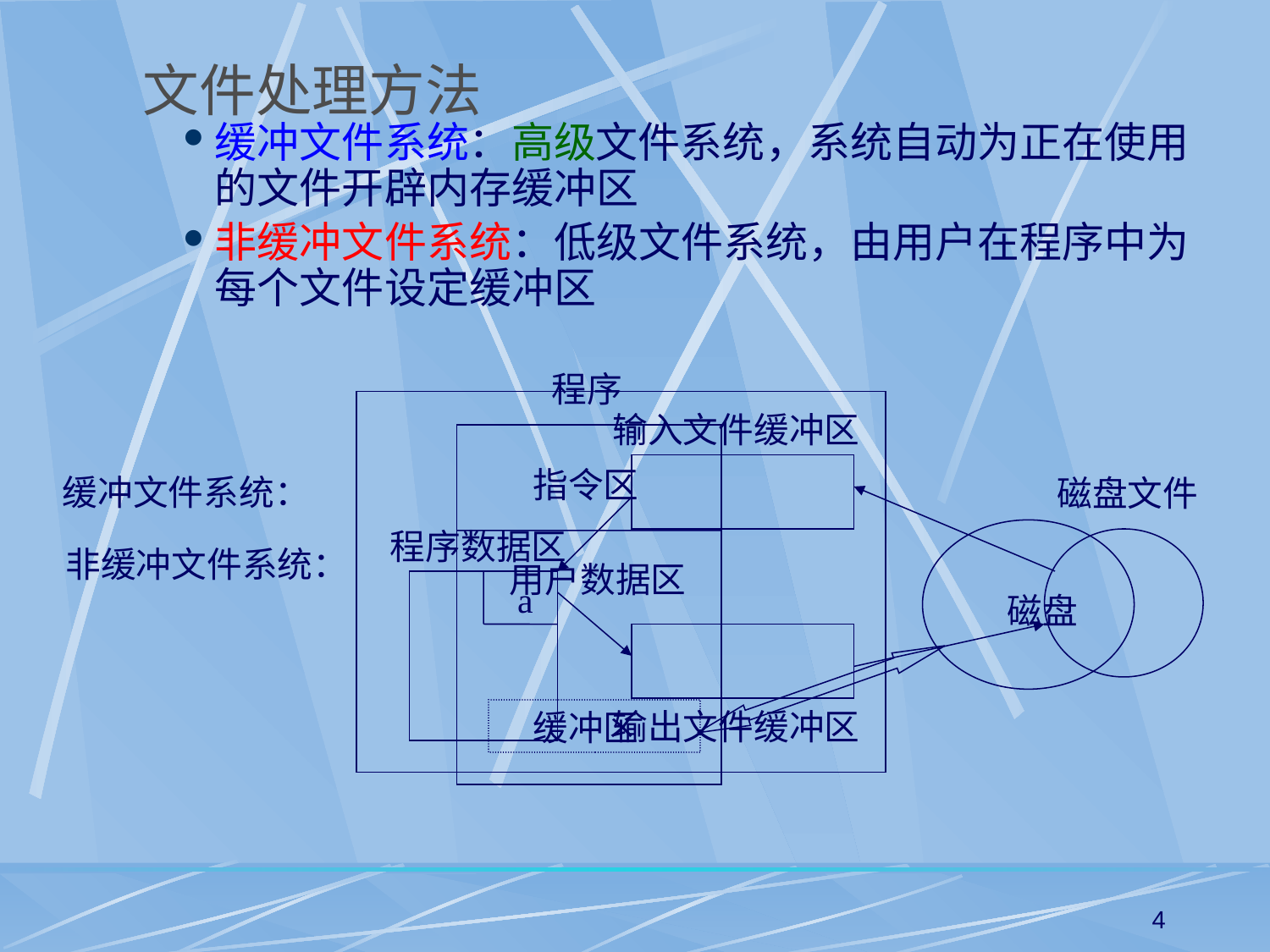

缓冲文件系统：高级文件系统，系统自动为正在使用的文件开辟内存缓冲区
非缓冲文件系统：低级文件系统，由用户在程序中为每个文件设定缓冲区
# 文件处理方法
程序

指令区

用户数据区
磁盘

缓冲区
非缓冲文件系统：

输入文件缓冲区

磁盘文件

程序数据区

a

输出文件缓冲区
缓冲文件系统：
4